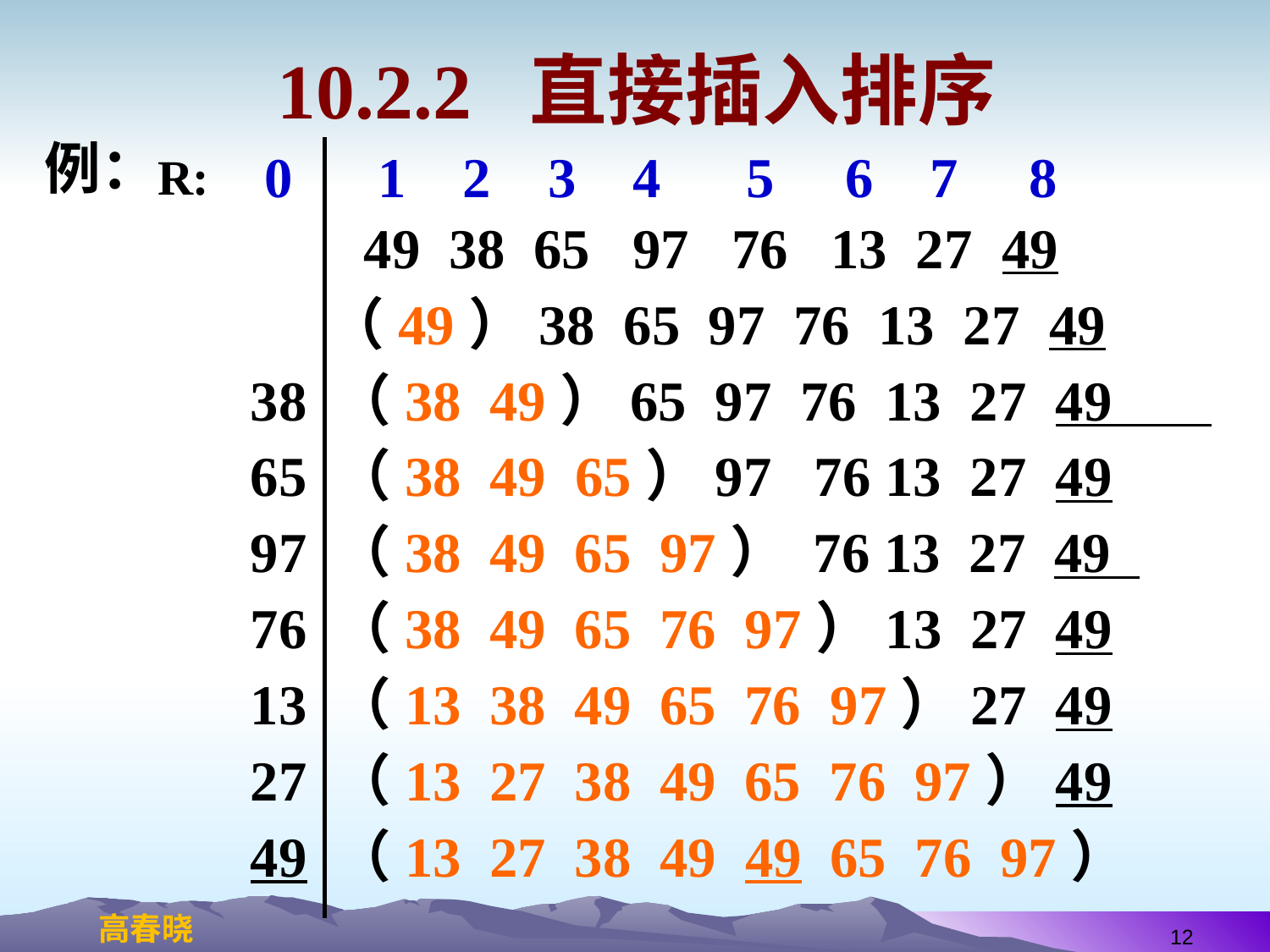

# 10.2.2  直接插入排序
例：
 0      1    2    3    4      5     6    7     8
R:
        49  38  65   97   76   13  27  49
     （49）38  65  97  76  13  27  49
38 （38  49）65  97  76  13  27  49
65 （38  49  65）97   76 13  27  49
97 （38  49  65  97） 76 13  27  49
76 （38  49  65  76  97）13  27  49
13 （13  38  49  65  76  97）27  49
27 （13  27  38  49  65  76  97）49
49 （13  27  38  49  49  65  76  97）
12